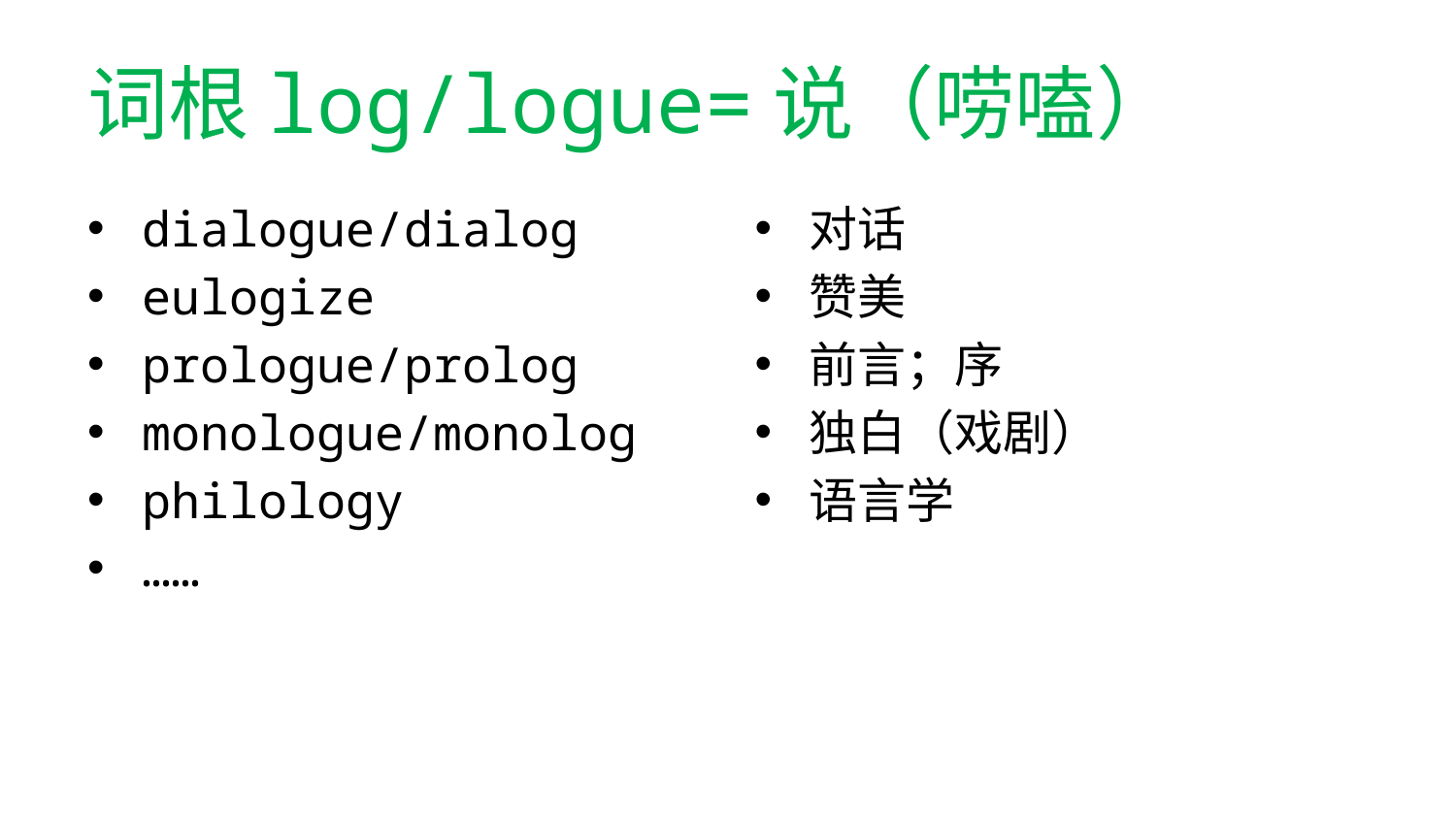

# 词根log/logue=说（唠嗑）
dialogue/dialog
eulogize
prologue/prolog
monologue/monolog
philology
……

对话
赞美
前言；序
独白（戏剧）
语言学